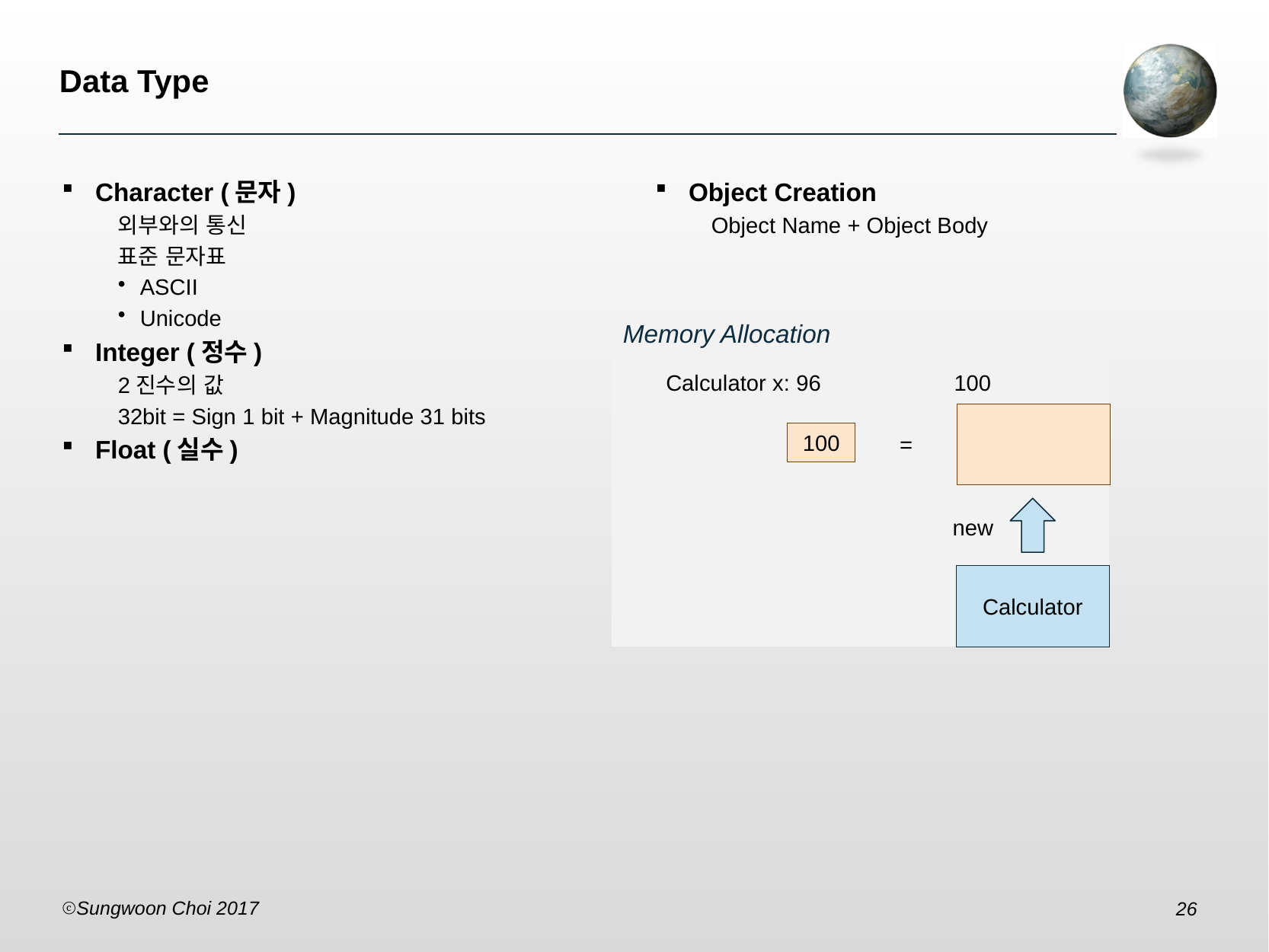

# Data Type
Character (문자)
외부와의 통신
표준 문자표
ASCII
Unicode
Integer (정수)
2진수의 값
32bit = Sign 1 bit + Magnitude 31 bits
Float (실수)
Object Creation
Object Name + Object Body
Memory Allocation
Calculator x: 96
100

100
=

new
Calculator
Sungwoon Choi 2017
26